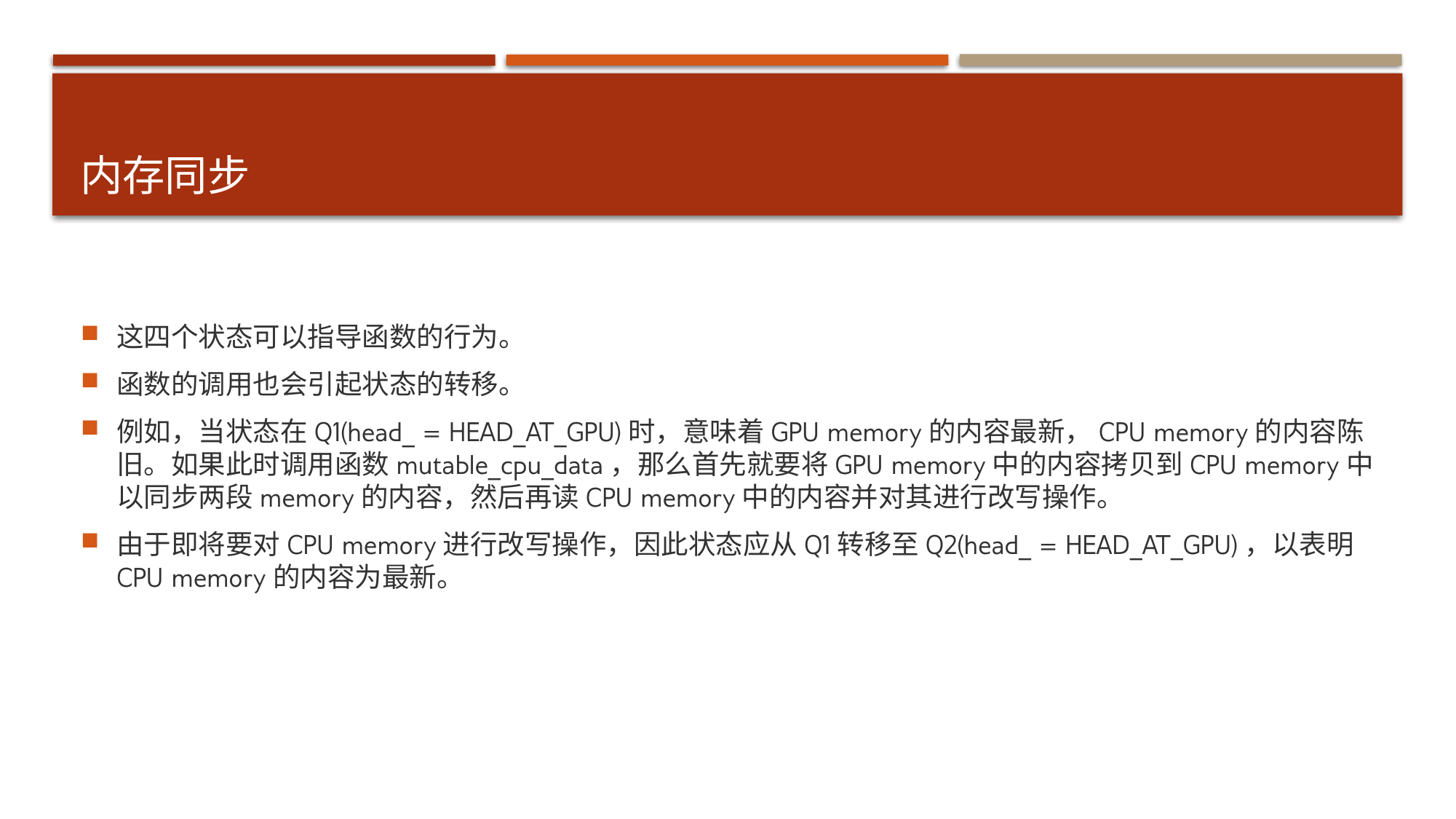

# 内存同步
这四个状态可以指导函数的行为。
函数的调用也会引起状态的转移。
例如，当状态在Q1(head_ = HEAD_AT_GPU)时，意味着GPU memory的内容最新，CPU memory的内容陈旧。如果此时调用函数mutable_cpu_data，那么首先就要将GPU memory中的内容拷贝到CPU memory中以同步两段memory的内容，然后再读CPU memory中的内容并对其进行改写操作。
由于即将要对CPU memory进行改写操作，因此状态应从Q1转移至Q2(head_ = HEAD_AT_GPU)，以表明CPU memory的内容为最新。